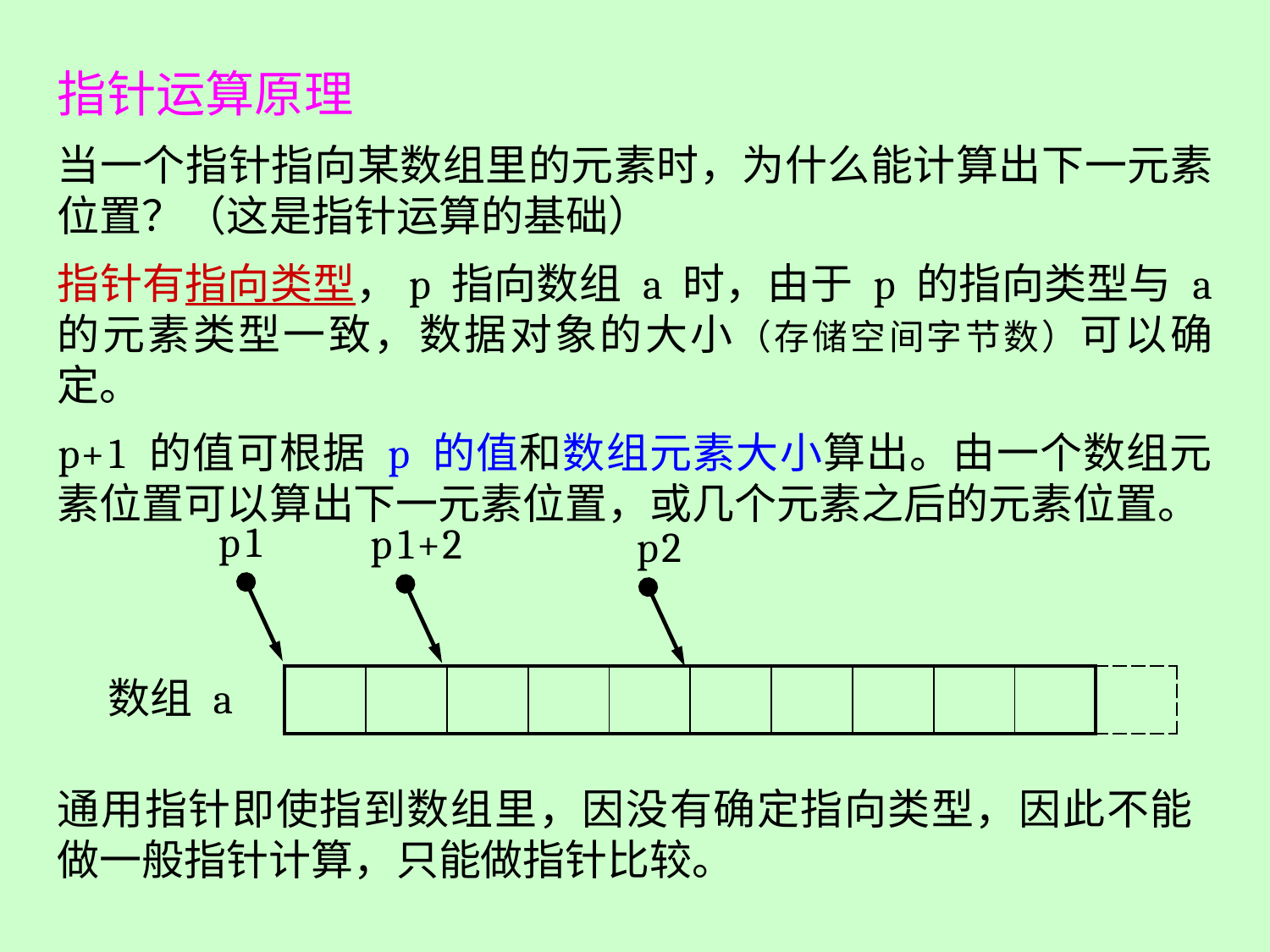

指针运算原理
当一个指针指向某数组里的元素时，为什么能计算出下一元素位置？（这是指针运算的基础）
指针有指向类型，p 指向数组 a 时，由于 p 的指向类型与 a 的元素类型一致，数据对象的大小（存储空间字节数）可以确定。
p+1 的值可根据 p 的值和数组元素大小算出。由一个数组元素位置可以算出下一元素位置，或几个元素之后的元素位置。
p1
p1+2

p2

数组 a
|  |  |  |  |  |  |  |  |  |  |  |
| --- | --- | --- | --- | --- | --- | --- | --- | --- | --- | --- |
通用指针即使指到数组里，因没有确定指向类型，因此不能做一般指针计算，只能做指针比较。
48